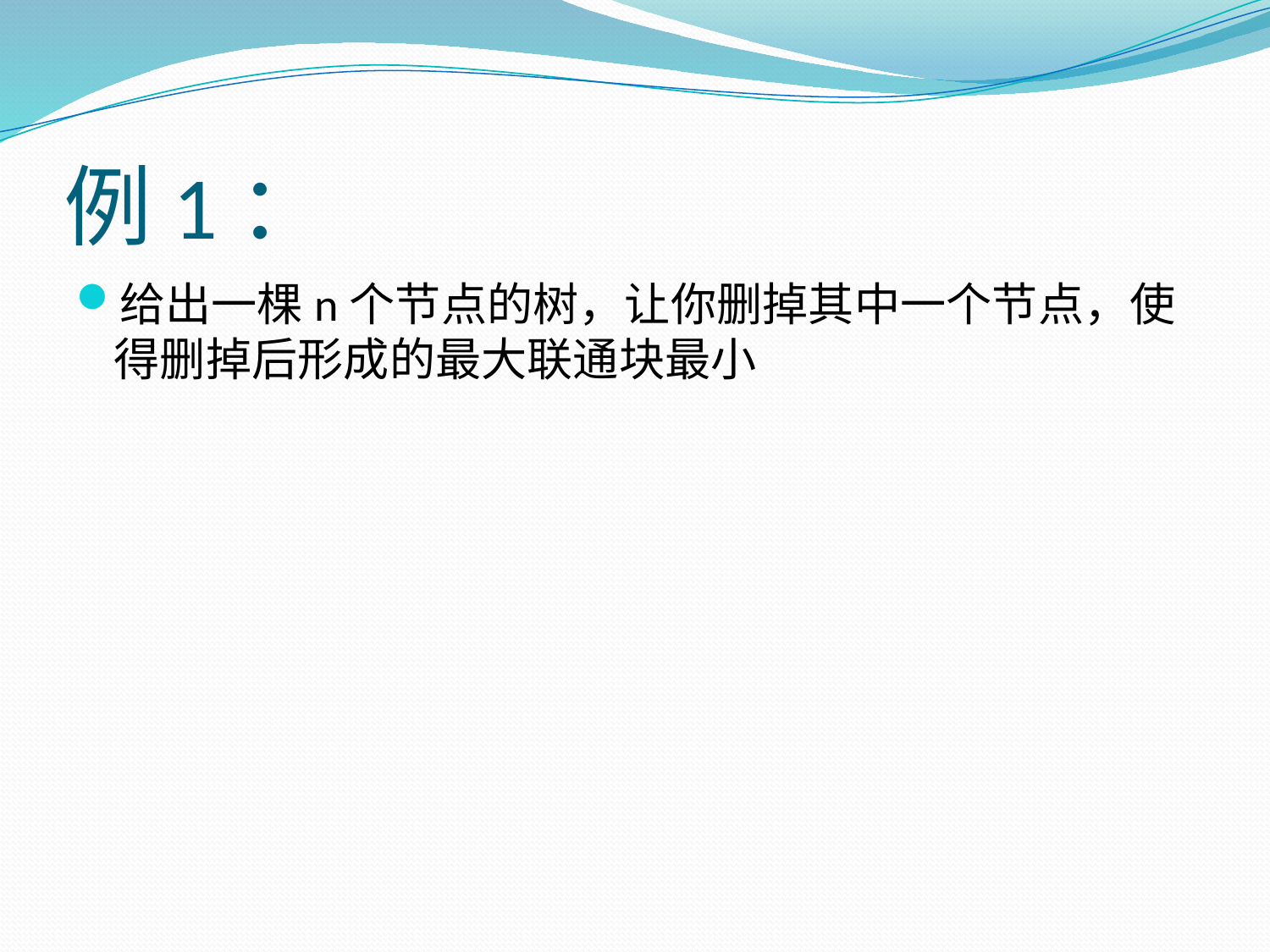

# 例1：
给出一棵n个节点的树，让你删掉其中一个节点，使得删掉后形成的最大联通块最小